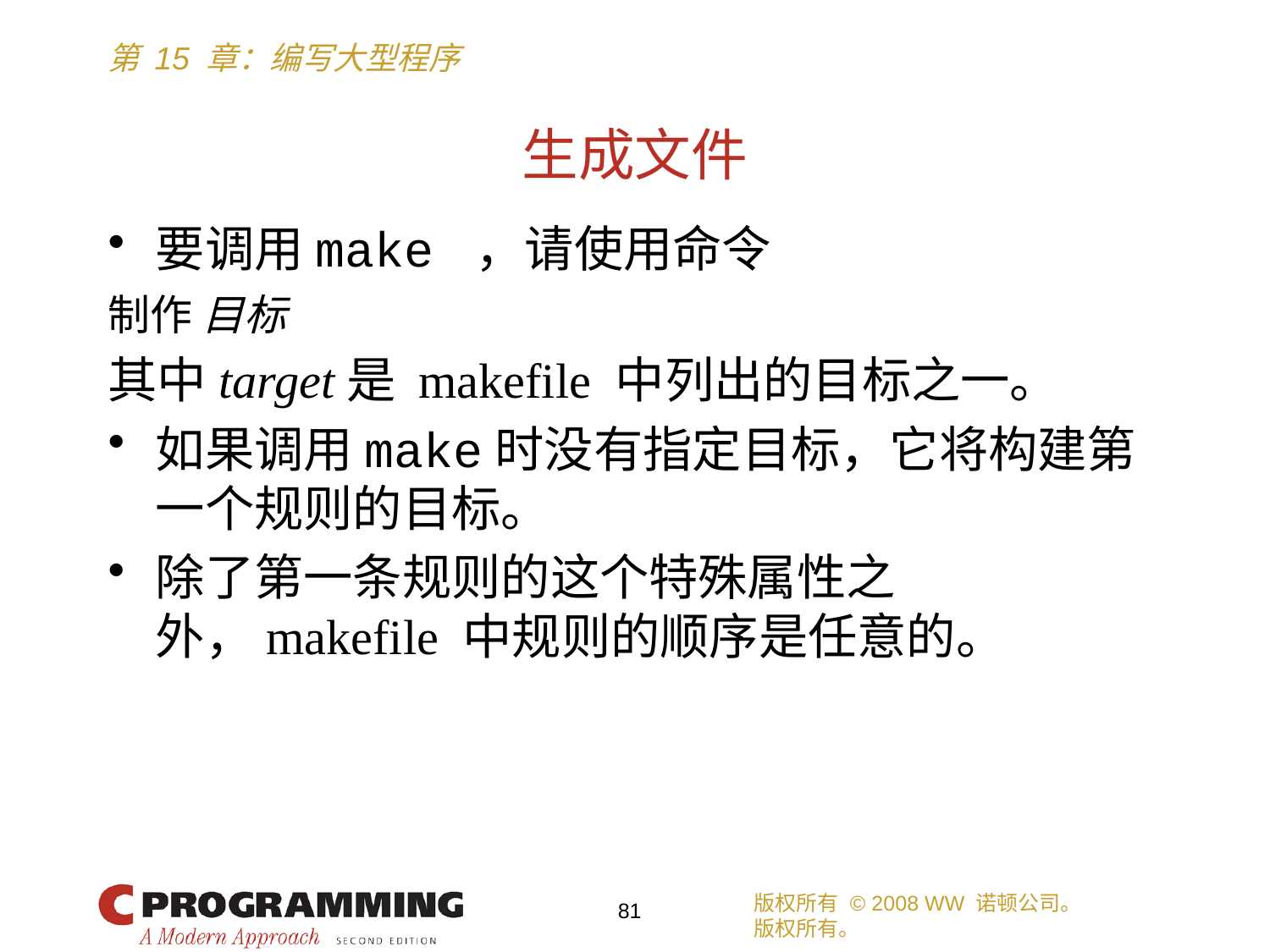

# 生成文件
要调用make ，请使用命令
制作 目标
其中target是 makefile 中列出的目标之一。
如果调用make时没有指定目标，它将构建第一个规则的目标。
除了第一条规则的这个特殊属性之外，makefile 中规则的顺序是任意的。
版权所有 © 2008 WW 诺顿公司。
版权所有。
81